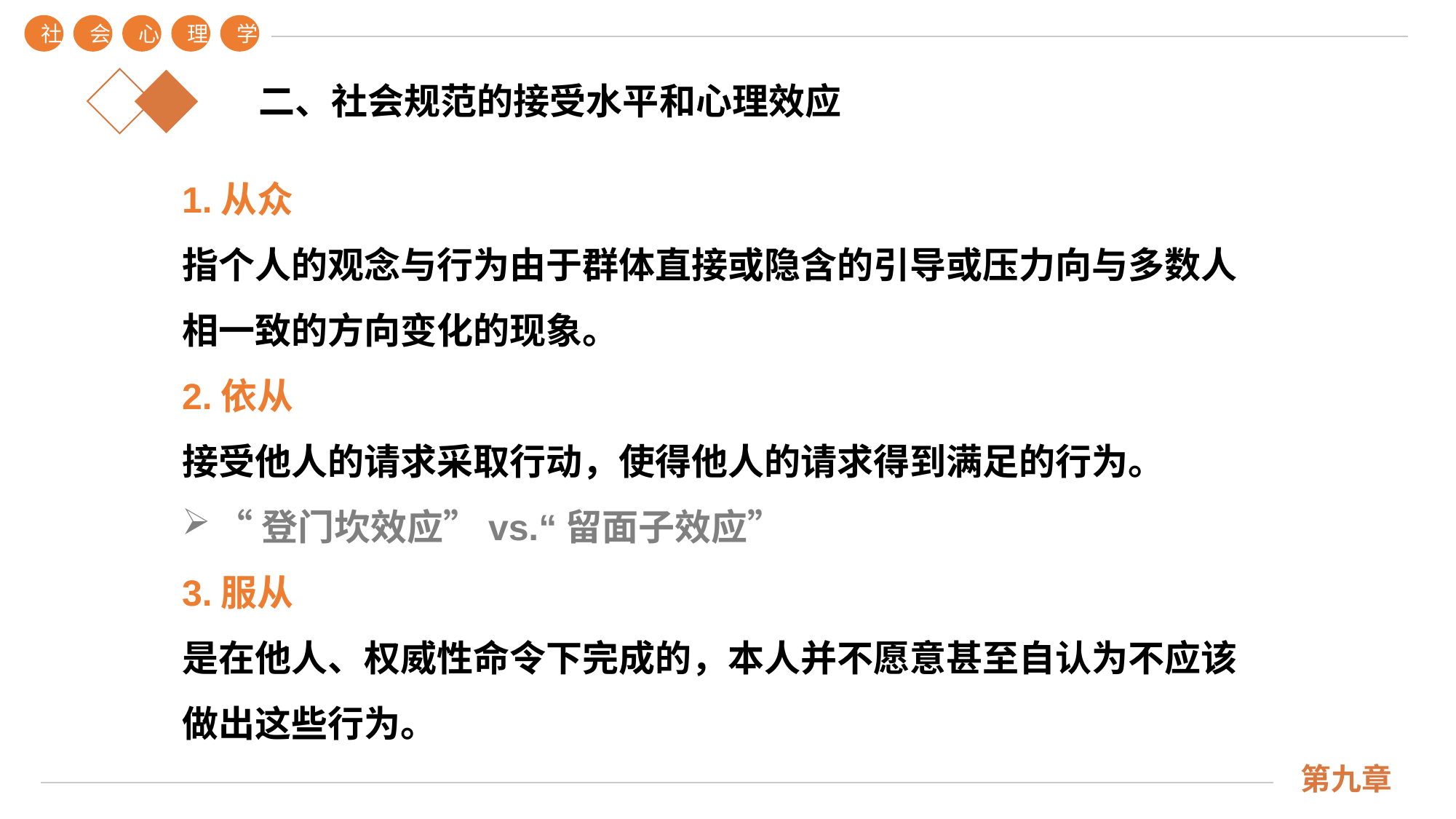

社
会
心
理
学
第九章

二、社会规范的接受水平和心理效应
1.从众
指个人的观念与行为由于群体直接或隐含的引导或压力向与多数人相一致的方向变化的现象。
2.依从
接受他人的请求采取行动，使得他人的请求得到满足的行为。
“登门坎效应”vs.“留面子效应”
3.服从
是在他人、权威性命令下完成的，本人并不愿意甚至自认为不应该做出这些行为。